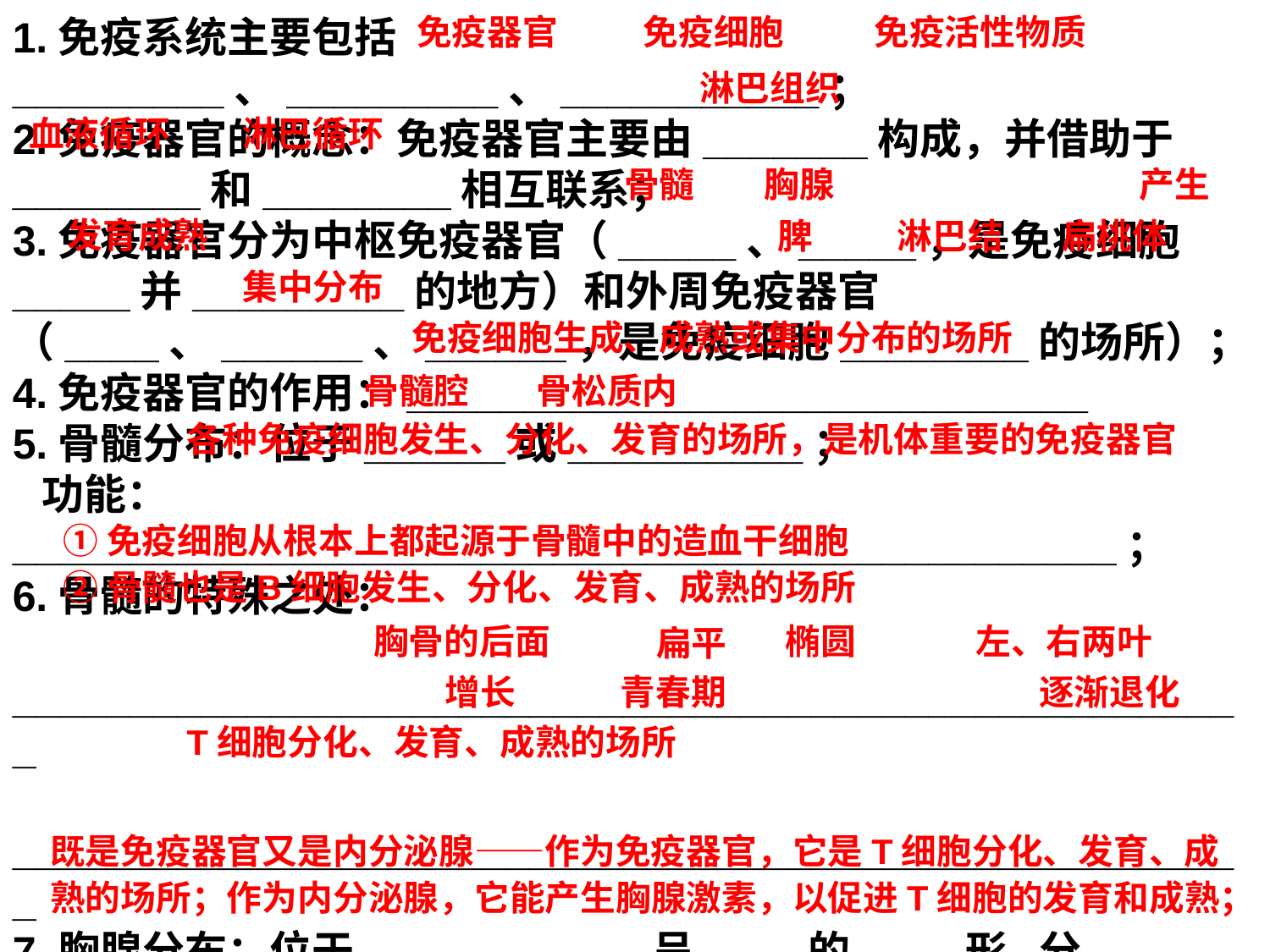

免疫器官
免疫细胞
免疫活性物质
1.免疫系统主要包括_________、_________、___________；
2.免疫器官的概念：免疫器官主要由_______构成，并借助于________和________相互联系；
3.免疫器官分为中枢免疫器官（_____、_____，是免疫细胞_____并_________的地方）和外周免疫器官（____、______、______，是免疫细胞________的场所）；
4.免疫器官的作用：_____________________________
5.骨髓分布：位于______或__________；
  功能：_______________________________________________；
6.骨髓的特殊之处：
  _____________________________________________________
  _____________________________________________________
7.胸腺分布：位于__________，呈____的____形,分_________；
  特征：胸腺随年龄而____，在______达到高峰，以后________；
  功能：_______________________________________________
8.胸腺的特殊之处：
  _____________________________________________________
  _____________________________________________________
淋巴组织
血液循环
淋巴循环
骨髓
胸腺
产生
发育成熟
脾
淋巴结
扁桃体
集中分布
免疫细胞生成、成熟或集中分布的场所
骨髓腔
骨松质内
各种免疫细胞发生、分化、发育的场所，是机体重要的免疫器官
①免疫细胞从根本上都起源于骨髓中的造血干细胞
②骨髓也是B细胞发生、分化、发育、成熟的场所
胸骨的后面
椭圆
左、右两叶
扁平
增长
青春期
逐渐退化
T细胞分化、发育、成熟的场所
既是免疫器官又是内分泌腺——作为免疫器官，它是T细胞分化、发育、成熟的场所；作为内分泌腺，它能产生胸腺激素，以促进T细胞的发育和成熟；